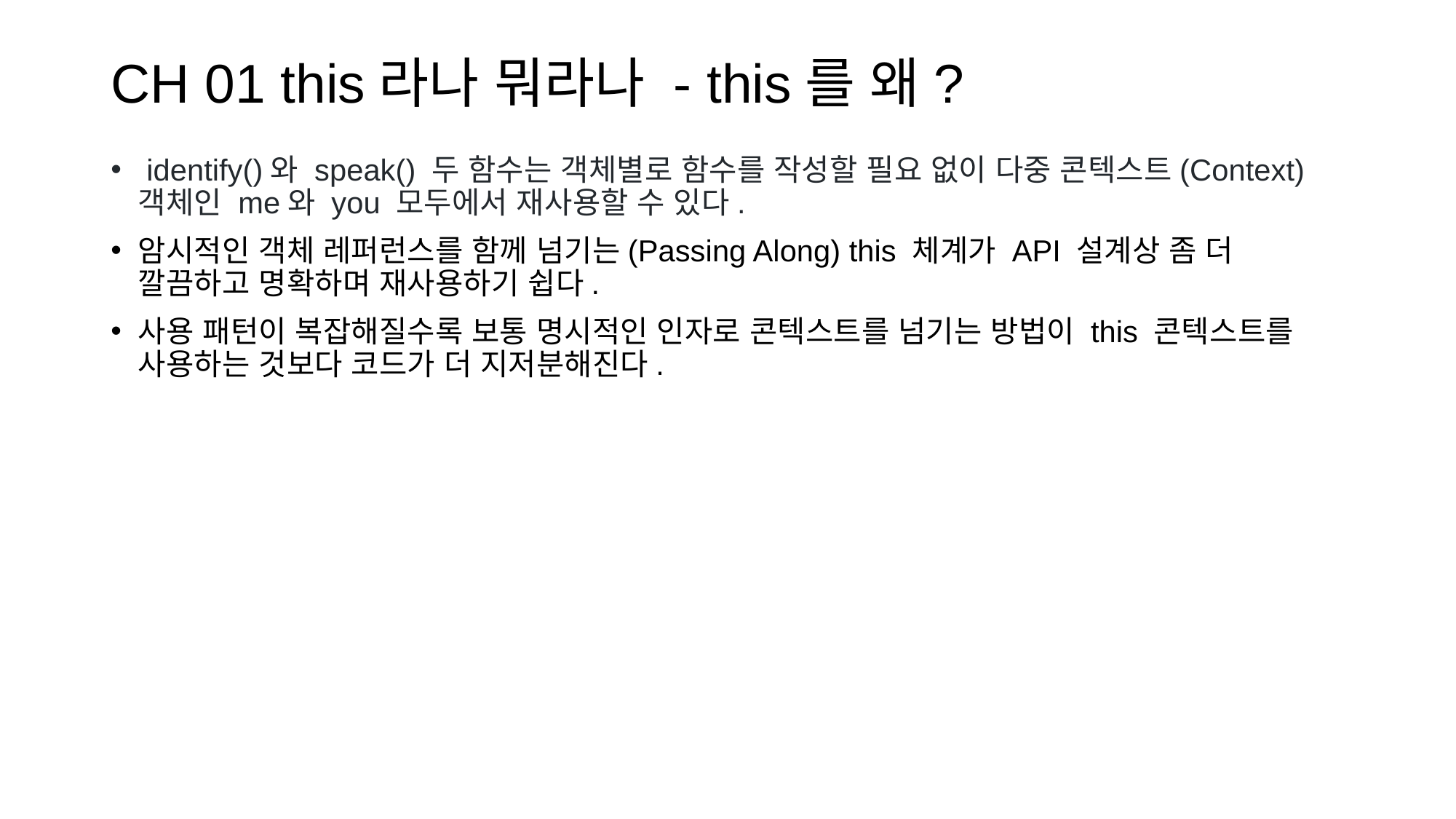

# CH 01 this라나 뭐라나 - this를 왜?
 identify()와 speak() 두 함수는 객체별로 함수를 작성할 필요 없이 다중 콘텍스트(Context) 객체인 me와 you 모두에서 재사용할 수 있다.
암시적인 객체 레퍼런스를 함께 넘기는(Passing Along) this 체계가 API 설계상 좀 더 깔끔하고 명확하며 재사용하기 쉽다.
사용 패턴이 복잡해질수록 보통 명시적인 인자로 콘텍스트를 넘기는 방법이 this 콘텍스트를 사용하는 것보다 코드가 더 지저분해진다.